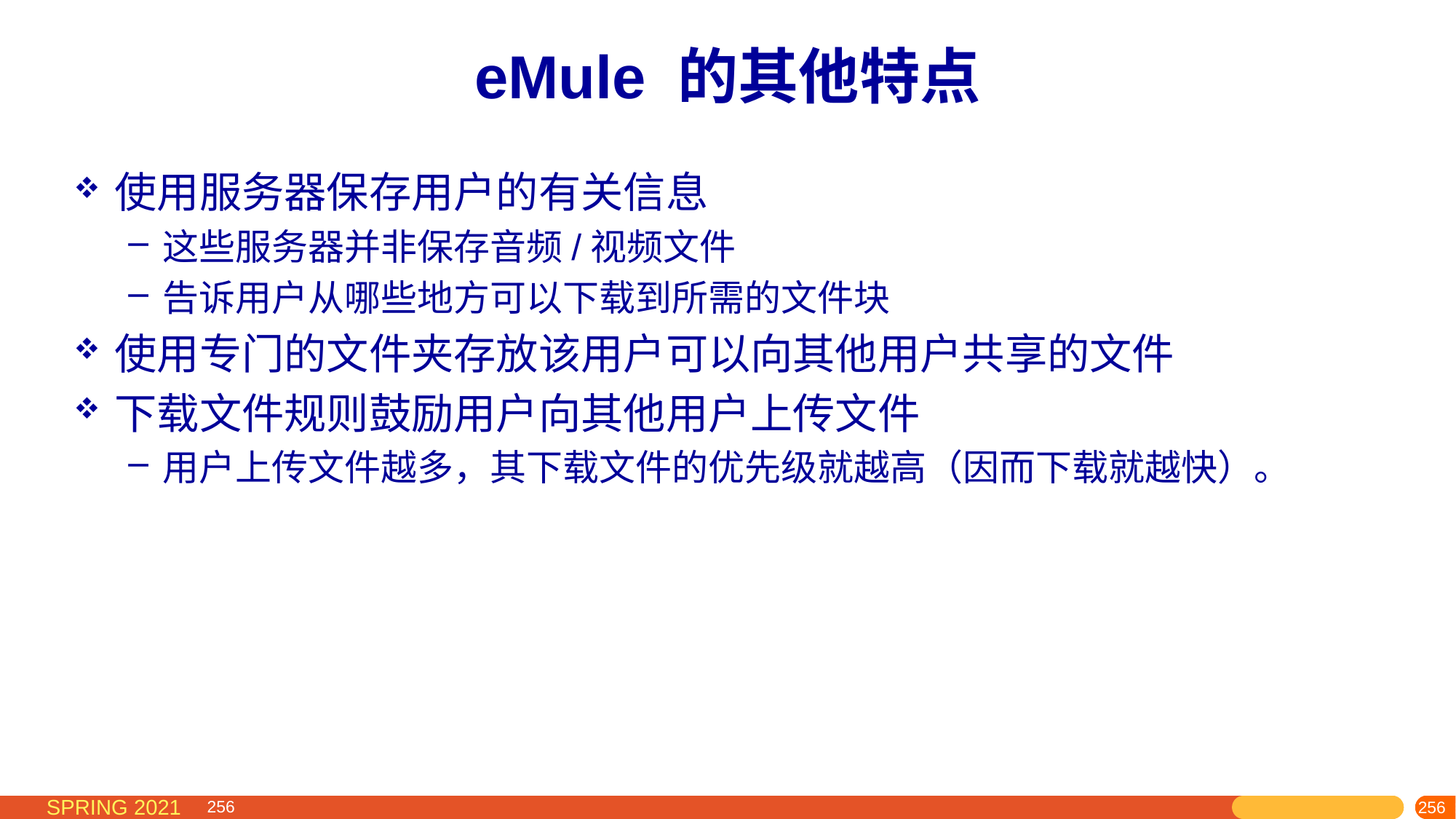

# eMule 的其他特点
使用服务器保存用户的有关信息
这些服务器并非保存音频/视频文件
告诉用户从哪些地方可以下载到所需的文件块
使用专门的文件夹存放该用户可以向其他用户共享的文件
下载文件规则鼓励用户向其他用户上传文件
用户上传文件越多，其下载文件的优先级就越高（因而下载就越快）。